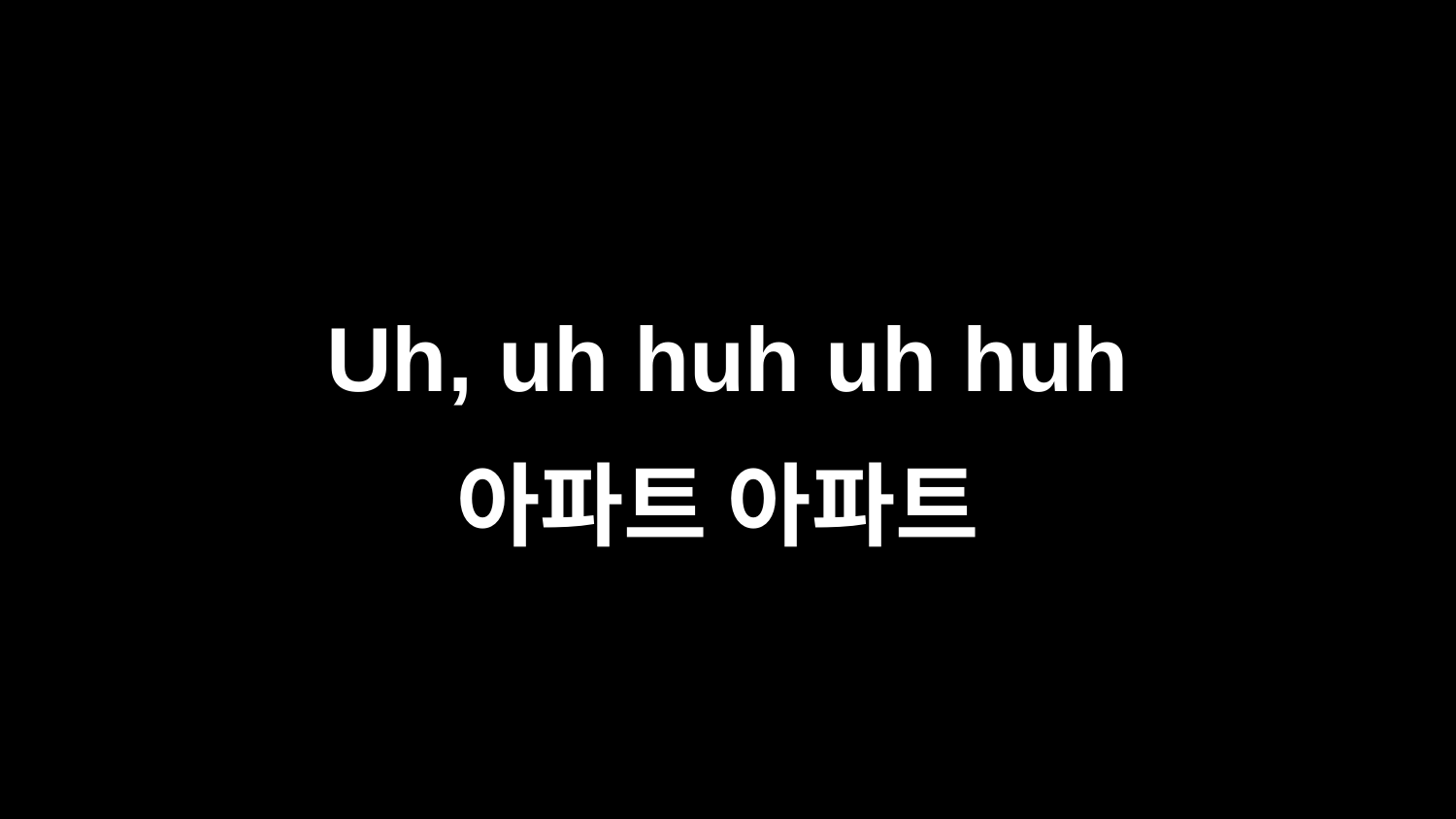

Uh, uh huh uh huh
아파트 아파트